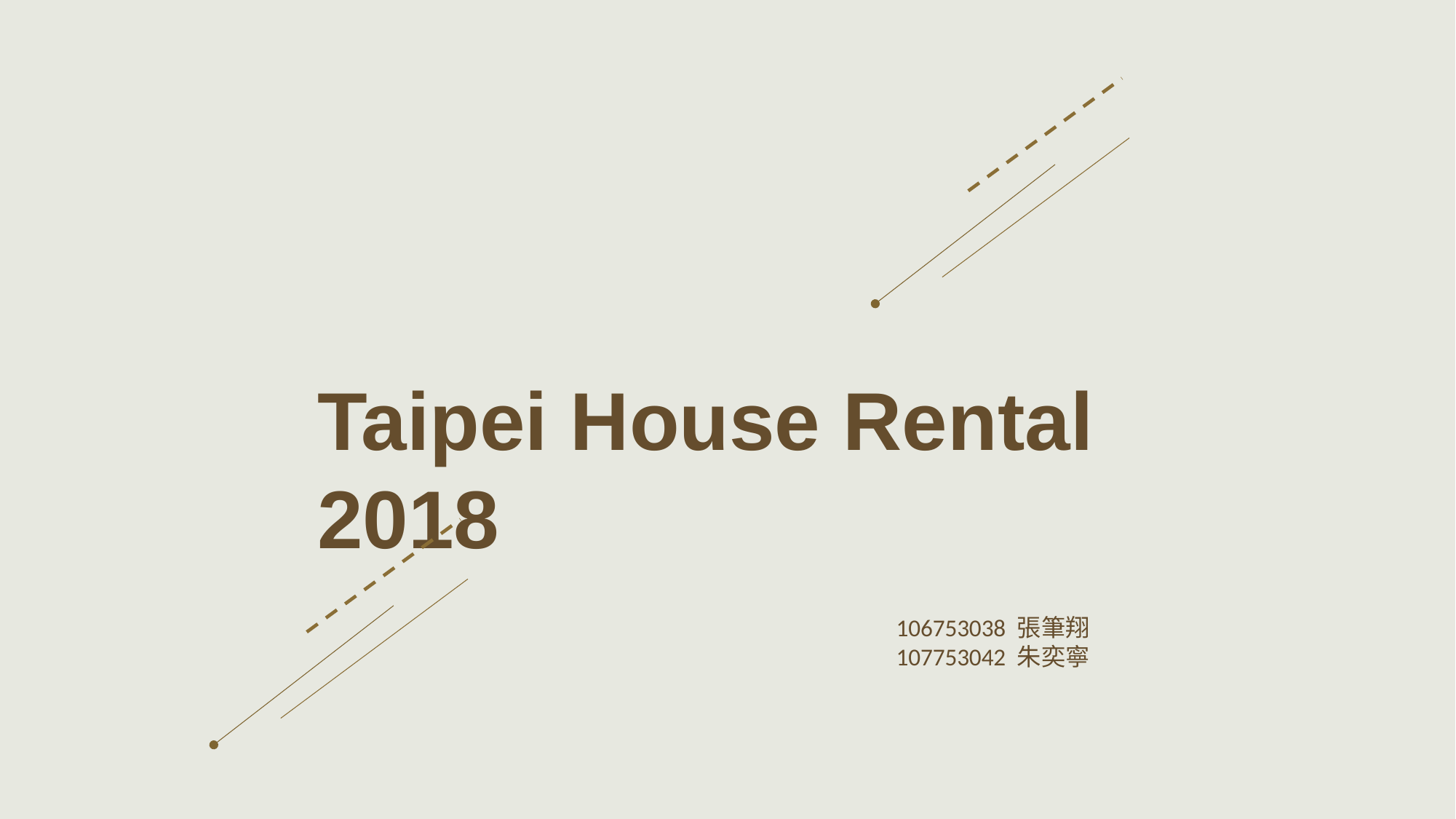

Taipei House Rental 2018

106753038 張筆翔
107753042 朱奕寧